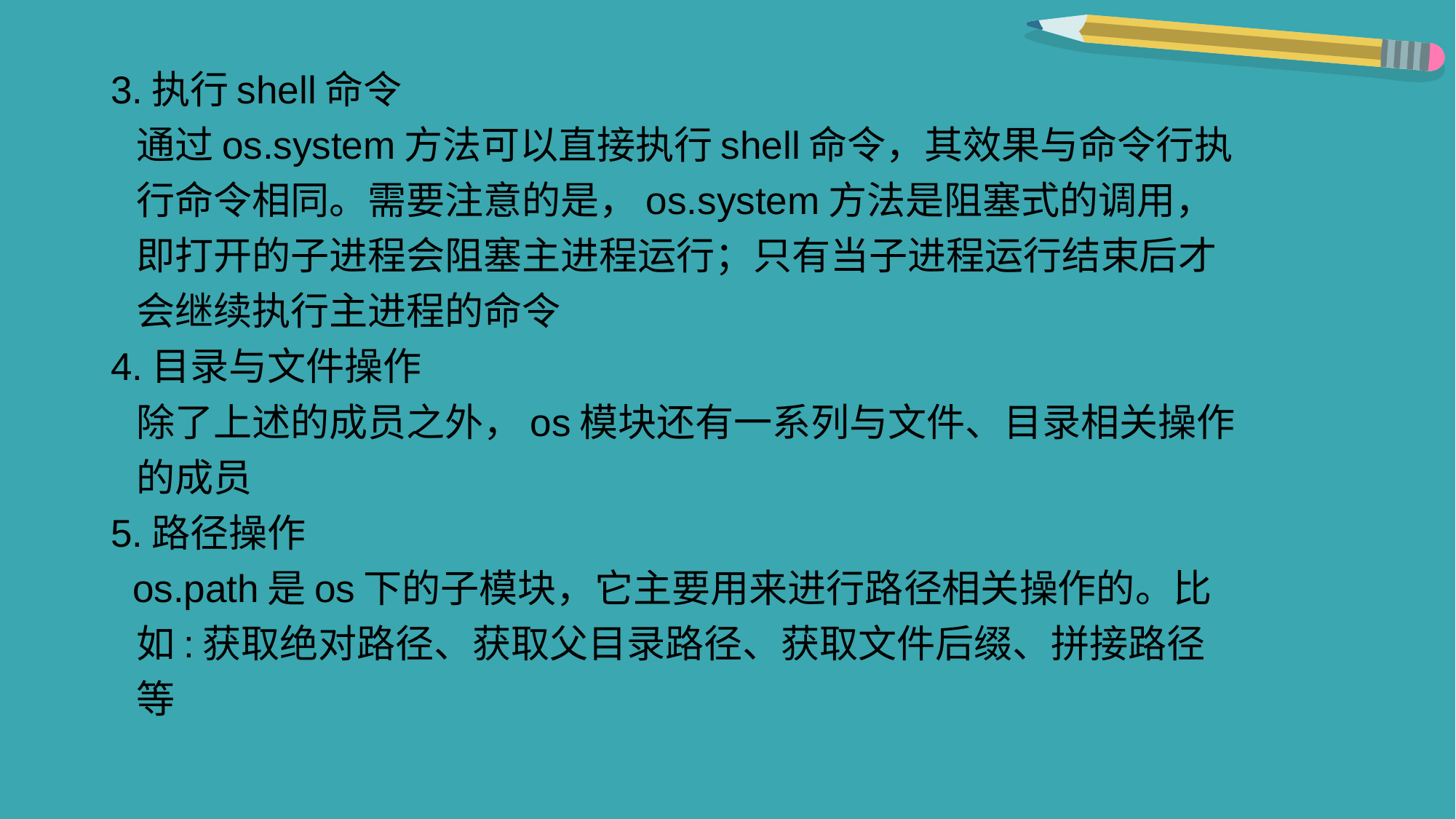

3.执行shell命令
  通过os.system方法可以直接执行shell命令，其效果与命令行执
  行命令相同。需要注意的是，os.system方法是阻塞式的调用，
  即打开的子进程会阻塞主进程运行；只有当子进程运行结束后才
  会继续执行主进程的命令
4.目录与文件操作
  除了上述的成员之外，os模块还有一系列与文件、目录相关操作
  的成员
5.路径操作
  os.path是os下的子模块，它主要用来进行路径相关操作的。比
  如:获取绝对路径、获取父目录路径、获取文件后缀、拼接路径
  等